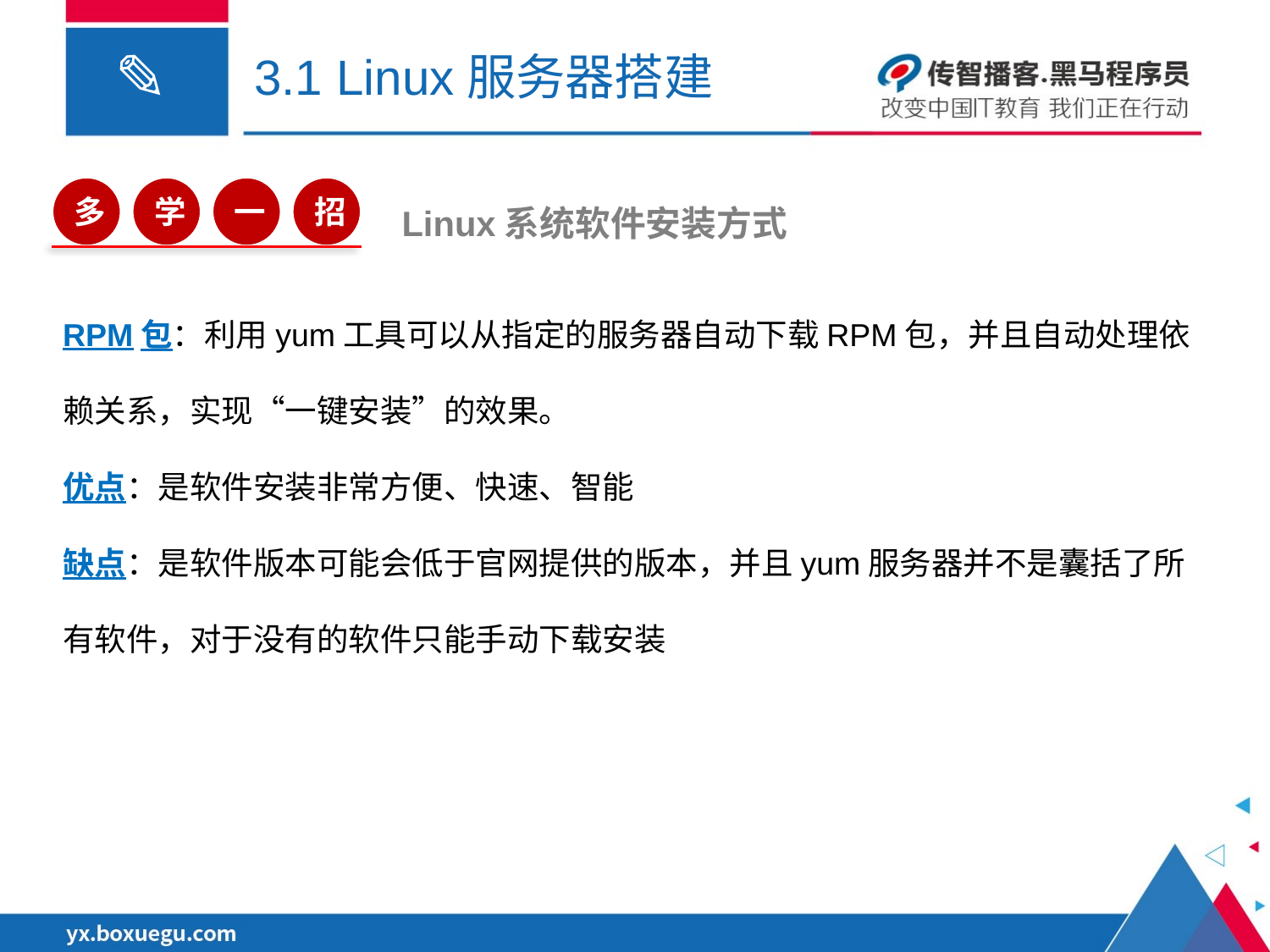

# 3.1 Linux服务器搭建
多
学
一
招
Linux系统软件安装方式
RPM包：利用yum工具可以从指定的服务器自动下载RPM包，并且自动处理依赖关系，实现“一键安装”的效果。
优点：是软件安装非常方便、快速、智能
缺点：是软件版本可能会低于官网提供的版本，并且yum服务器并不是囊括了所有软件，对于没有的软件只能手动下载安装